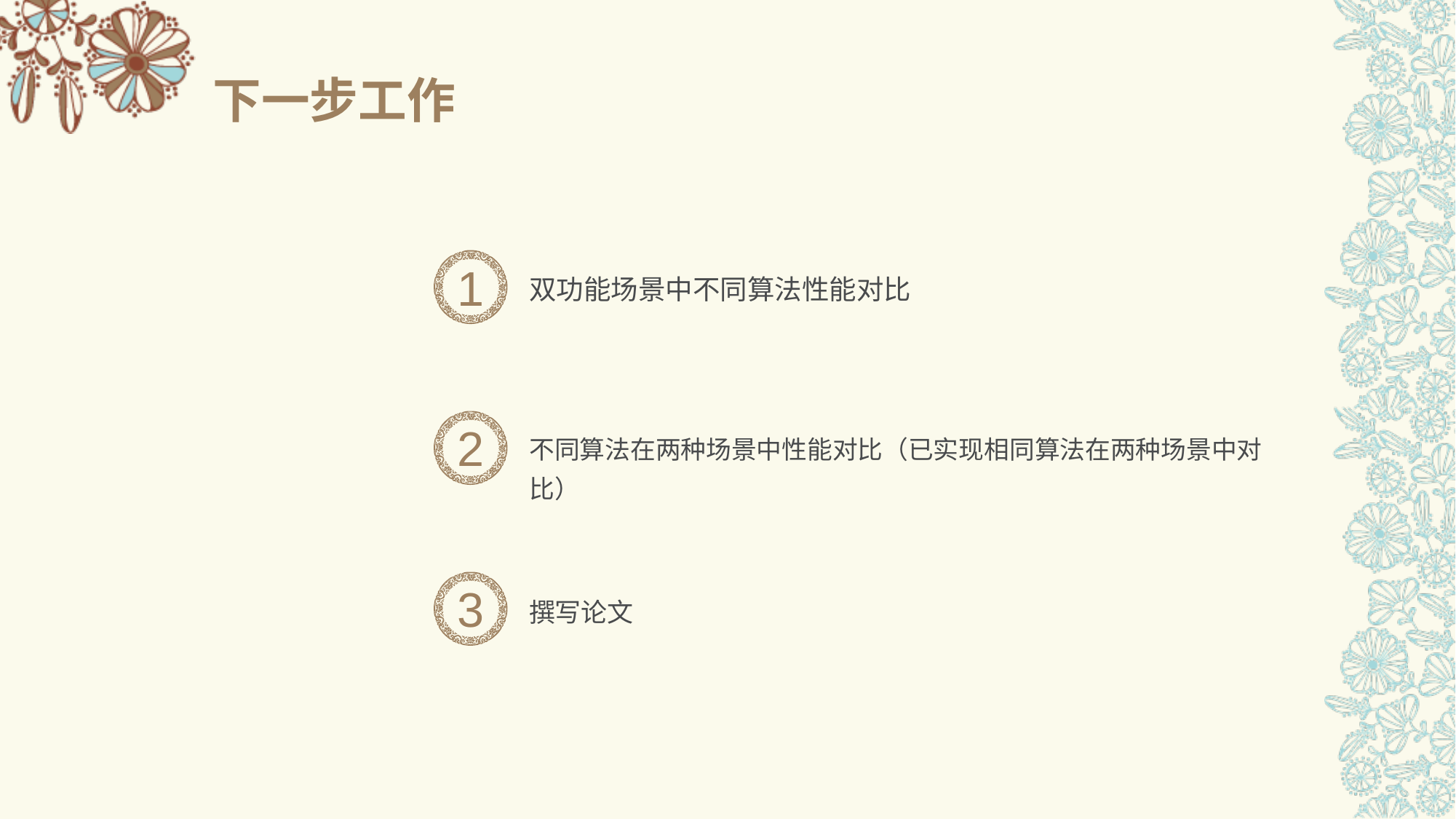

下一步工作
1
双功能场景中不同算法性能对比
2
不同算法在两种场景中性能对比（已实现相同算法在两种场景中对比）
3
撰写论文